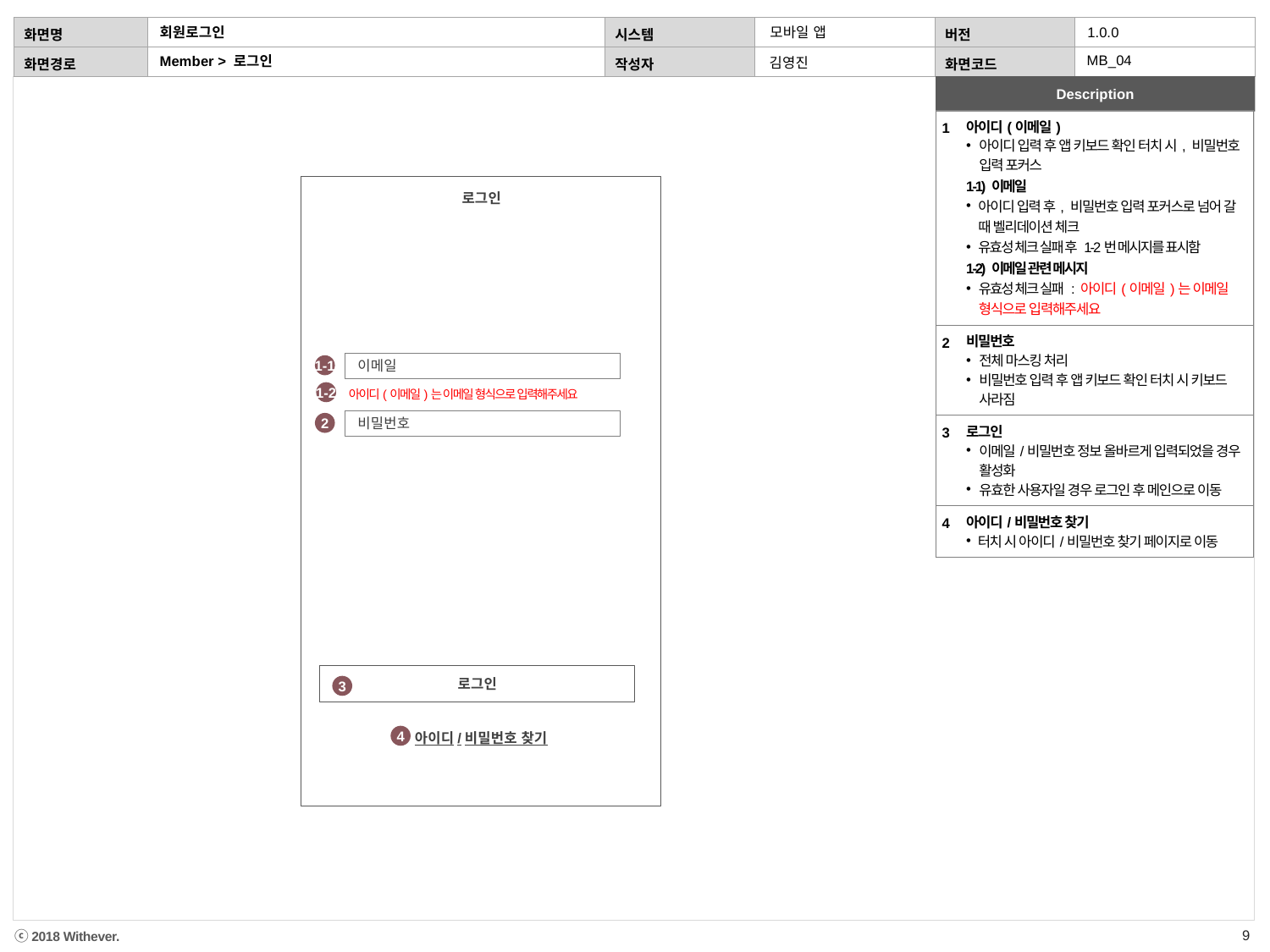

# 회원로그인
모바일 앱
MB_04
Member > 로그인
김영진
| 1 | 아이디(이메일) 아이디 입력 후 앱 키보드 확인 터치 시, 비밀번호 입력 포커스 1-1) 이메일 아이디 입력 후, 비밀번호 입력 포커스로 넘어 갈 때 벨리데이션 체크 유효성 체크 실패 후 1-2번 메시지를 표시함 1-2) 이메일 관련 메시지 유효성 체크 실패 : 아이디(이메일)는 이메일 형식으로 입력해주세요 |
| --- | --- |
| 2 | 비밀번호 전체 마스킹 처리 비밀번호 입력 후 앱 키보드 확인 터치 시 키보드 사라짐 |
| 3 | 로그인 이메일/비밀번호 정보 올바르게 입력되었을 경우 활성화 유효한 사용자일 경우 로그인 후 메인으로 이동 |
| 4 | 아이디/비밀번호 찾기 터치 시 아이디/비밀번호 찾기 페이지로 이동 |

로그인
이메일
1-1
아이디(이메일)는 이메일 형식으로 입력해주세요
1-2
비밀번호
2

로그인
3
아이디/비밀번호 찾기
4